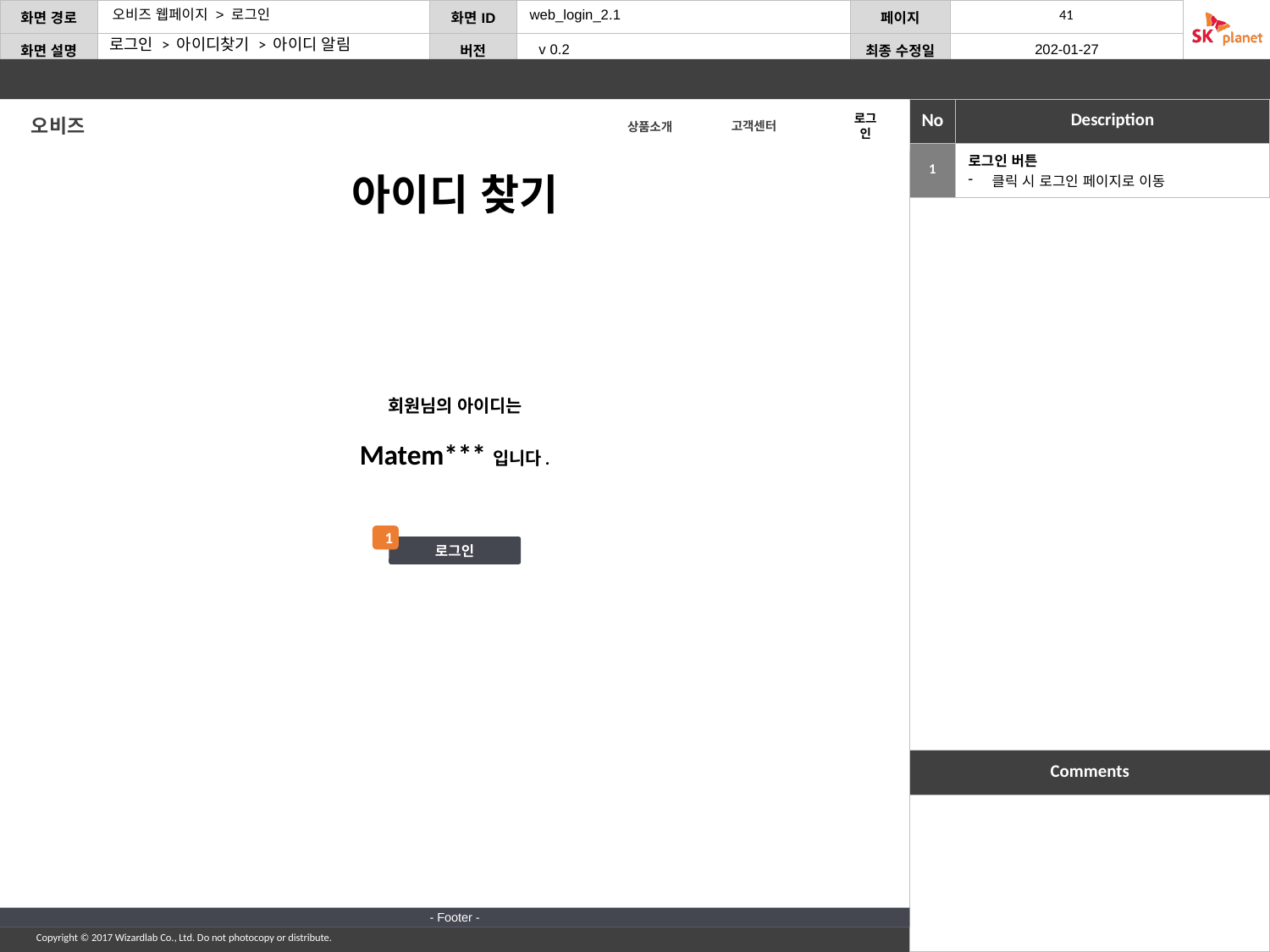

web_login_2.1
로그인 > 아이디찾기 > 아이디 알림

오비즈
로그인
고객센터
상품소개
| 1 | 로그인 버튼 클릭 시 로그인 페이지로 이동 |
| --- | --- |
아이디 찾기
회원님의 아이디는

Matem***입니다.
로그인
1

- Footer -